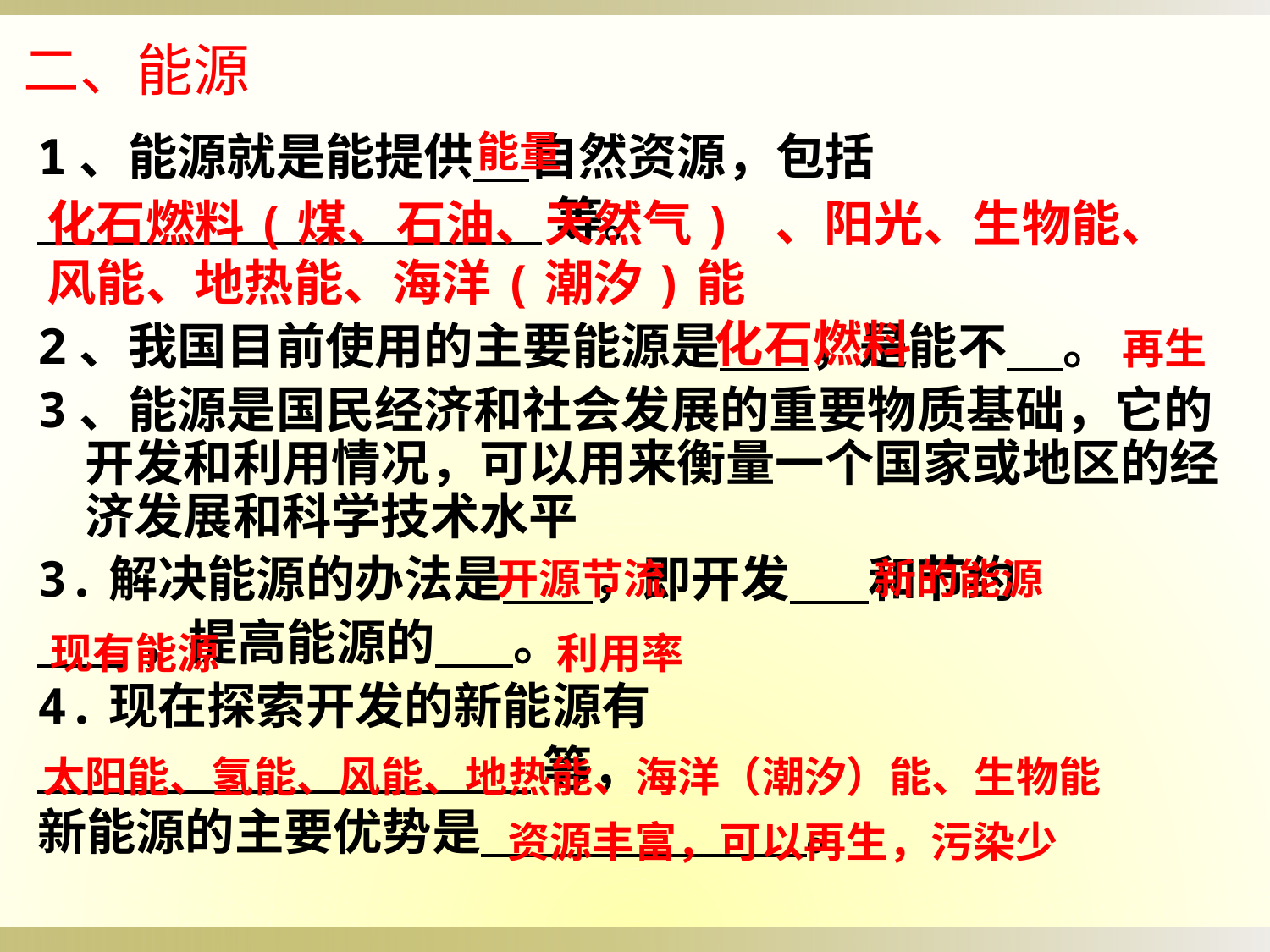

二、能源
能量
1、能源就是能提供     自然资源，包括
                                             等。

2、我国目前使用的主要能源是        ，是能不     。
3、能源是国民经济和社会发展的重要物质基础，它的开发和利用情况，可以用来衡量一个国家或地区的经济发展和科学技术水平
3.解决能源的办法是        ，即开发       和节约
        ，提高能源的       。
4.现在探索开发的新能源有
                                            等，
新能源的主要优势是                             。
化石燃料(煤、石油、天然气) 、阳光、生物能、风能、地热能、海洋(潮汐)能
化石燃料
再生
开源节流
新的能源
现有能源
利用率
太阳能、氢能、风能、地热能、海洋（潮汐）能、生物能
资源丰富，可以再生，污染少